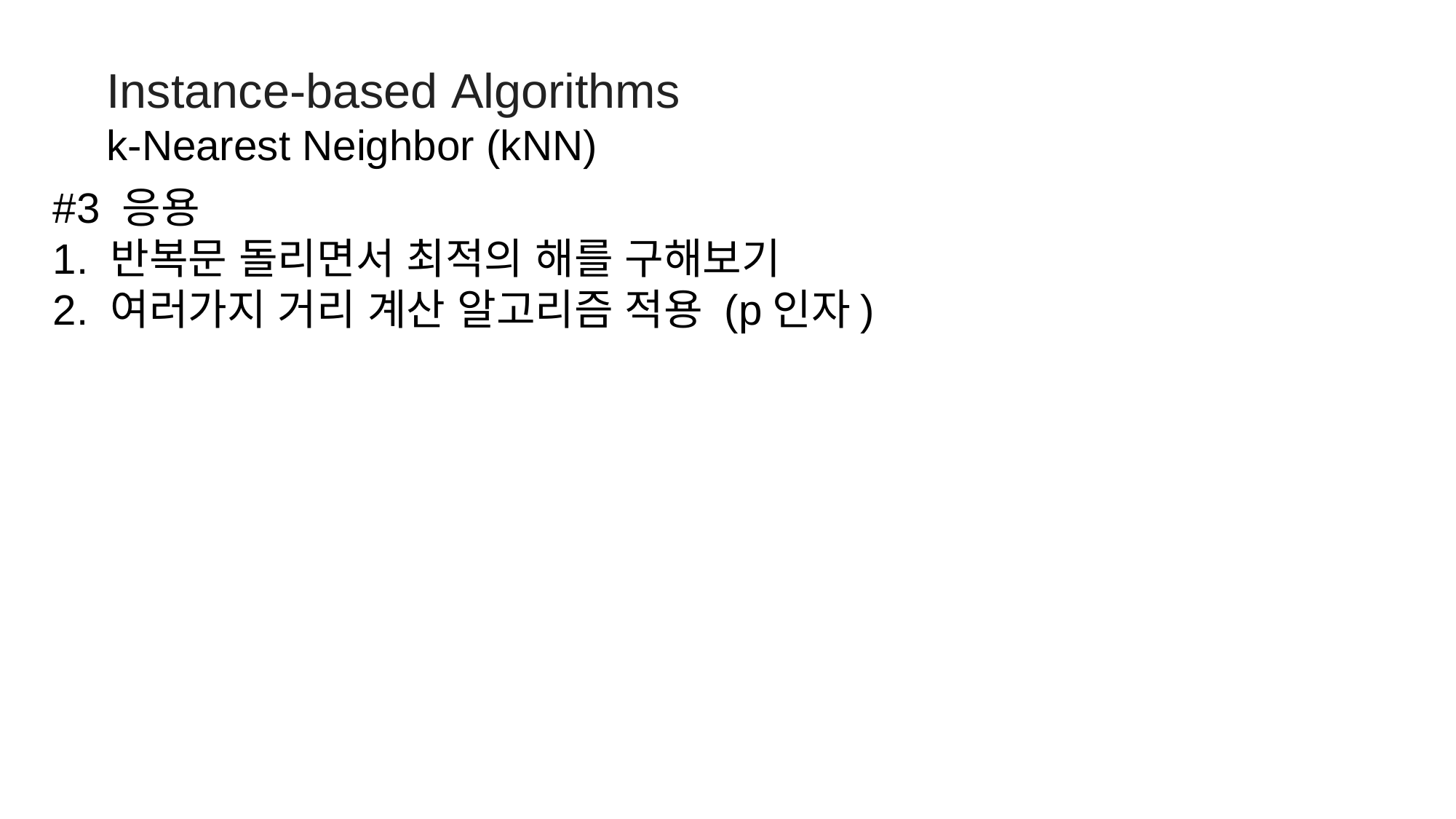

Instance-based Algorithms
k-Nearest Neighbor (kNN)
#3 응용
1. 반복문 돌리면서 최적의 해를 구해보기
2. 여러가지 거리 계산 알고리즘 적용 (p인자)